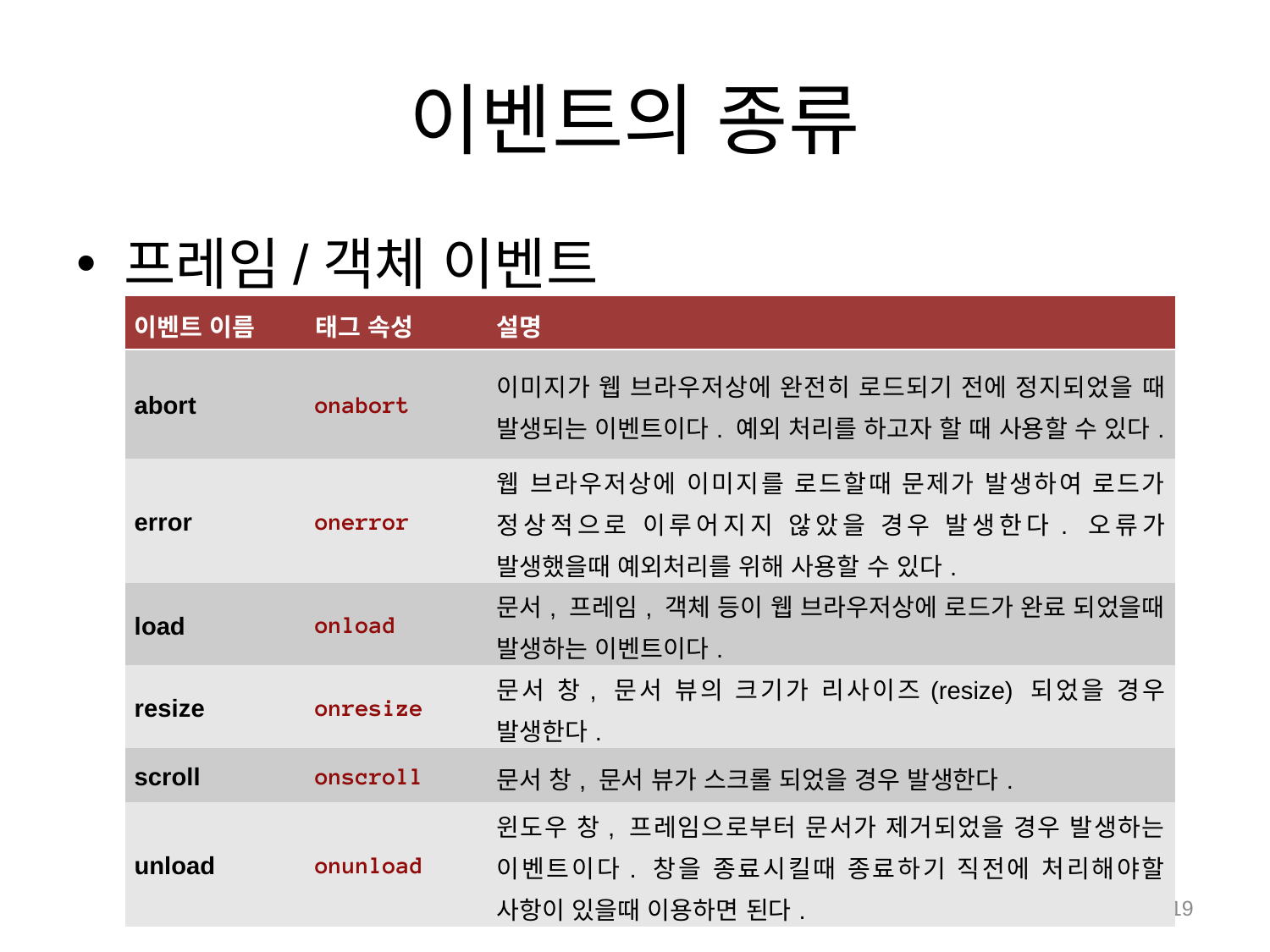

# 이벤트의 종류
프레임/객체 이벤트
| 이벤트 이름 | 태그 속성 | 설명 |
| --- | --- | --- |
| abort | onabort | 이미지가 웹 브라우저상에 완전히 로드되기 전에 정지되었을 때 발생되는 이벤트이다. 예외 처리를 하고자 할 때 사용할 수 있다. |
| error | onerror | 웹 브라우저상에 이미지를 로드할때 문제가 발생하여 로드가 정상적으로 이루어지지 않았을 경우 발생한다. 오류가 발생했을때 예외처리를 위해 사용할 수 있다. |
| load | onload | 문서, 프레임, 객체 등이 웹 브라우저상에 로드가 완료 되었을때 발생하는 이벤트이다. |
| resize | onresize | 문서 창, 문서 뷰의 크기가 리사이즈(resize) 되었을 경우 발생한다. |
| scroll | onscroll | 문서 창, 문서 뷰가 스크롤 되었을 경우 발생한다. |
| unload | onunload | 윈도우 창, 프레임으로부터 문서가 제거되었을 경우 발생하는 이벤트이다. 창을 종료시킬때 종료하기 직전에 처리해야할 사항이 있을때 이용하면 된다. |
19